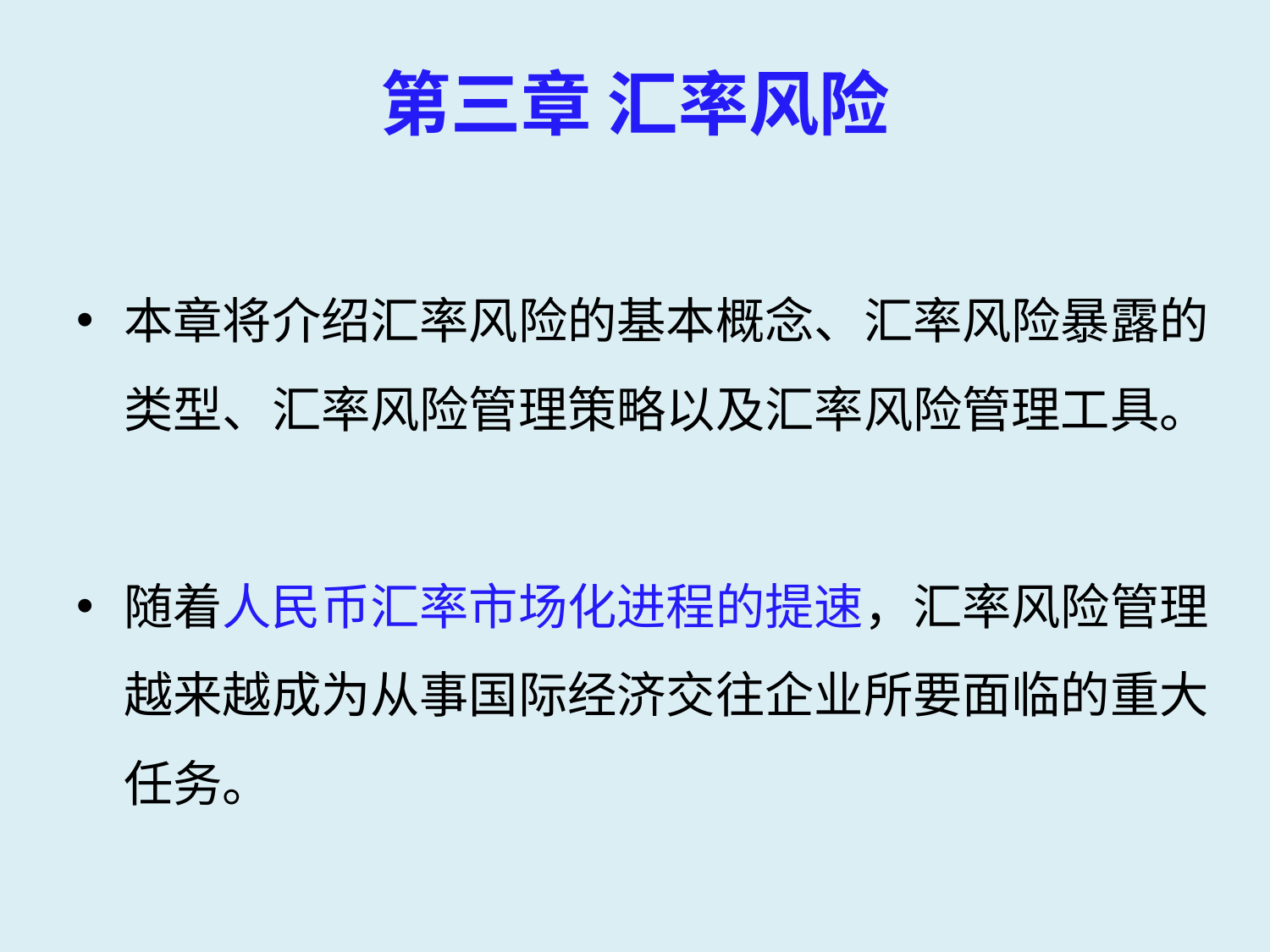

# 第三章 汇率风险

本章将介绍汇率风险的基本概念、汇率风险暴露的类型、汇率风险管理策略以及汇率风险管理工具。

随着人民币汇率市场化进程的提速，汇率风险管理越来越成为从事国际经济交往企业所要面临的重大任务。